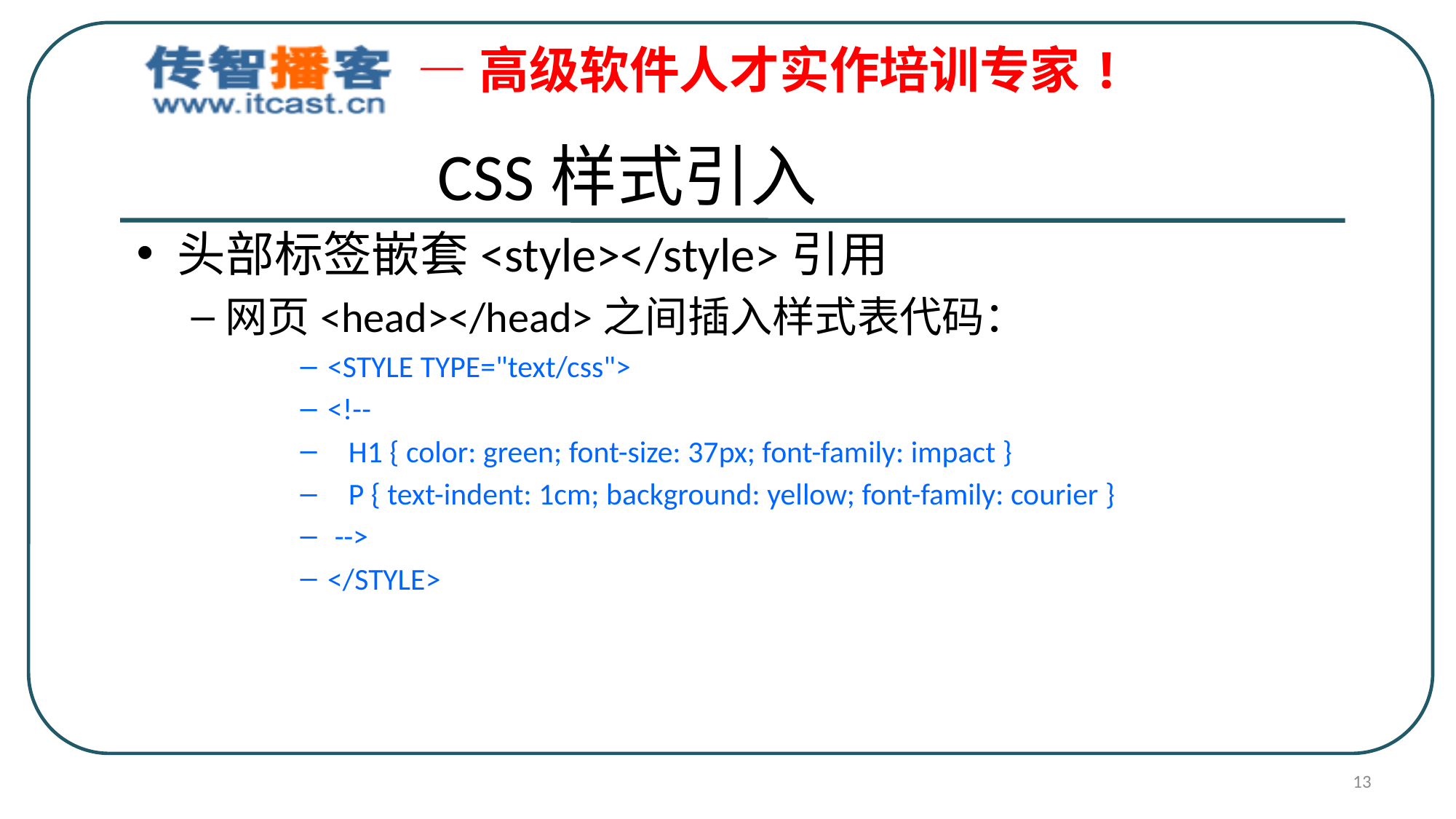

CSS样式引入
头部标签嵌套<style></style>引用
网页<head></head>之间插入样式表代码：
<STYLE TYPE="text/css">
<!--
   H1 { color: green; font-size: 37px; font-family: impact }
   P { text-indent: 1cm; background: yellow; font-family: courier }
 -->
</STYLE>
13